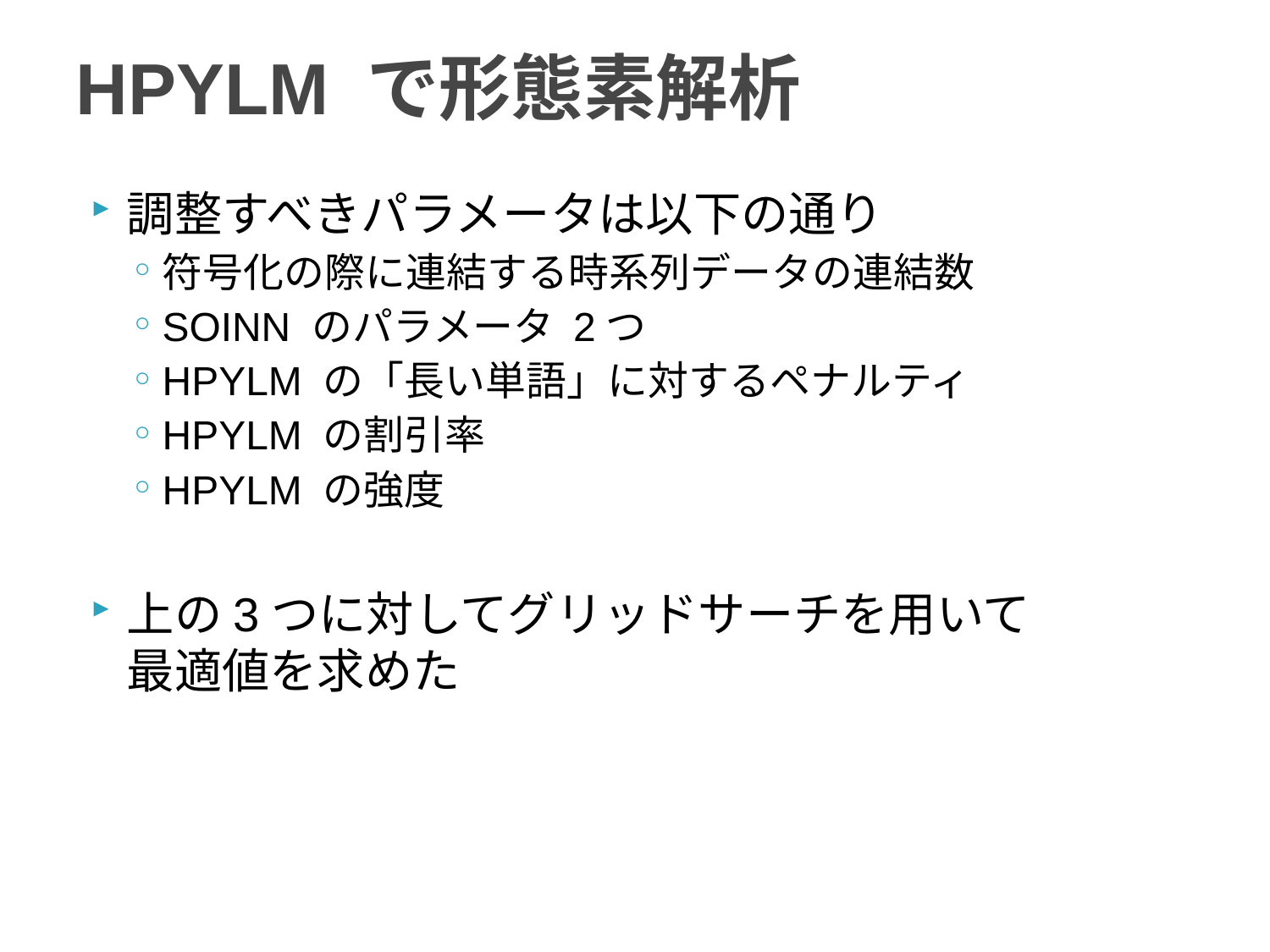

# HPYLM で形態素解析
調整すべきパラメータは以下の通り
符号化の際に連結する時系列データの連結数
SOINN のパラメータ 2つ
HPYLM の「長い単語」に対するペナルティ
HPYLM の割引率
HPYLM の強度

上の3つに対してグリッドサーチを用いて
最適値を求めた